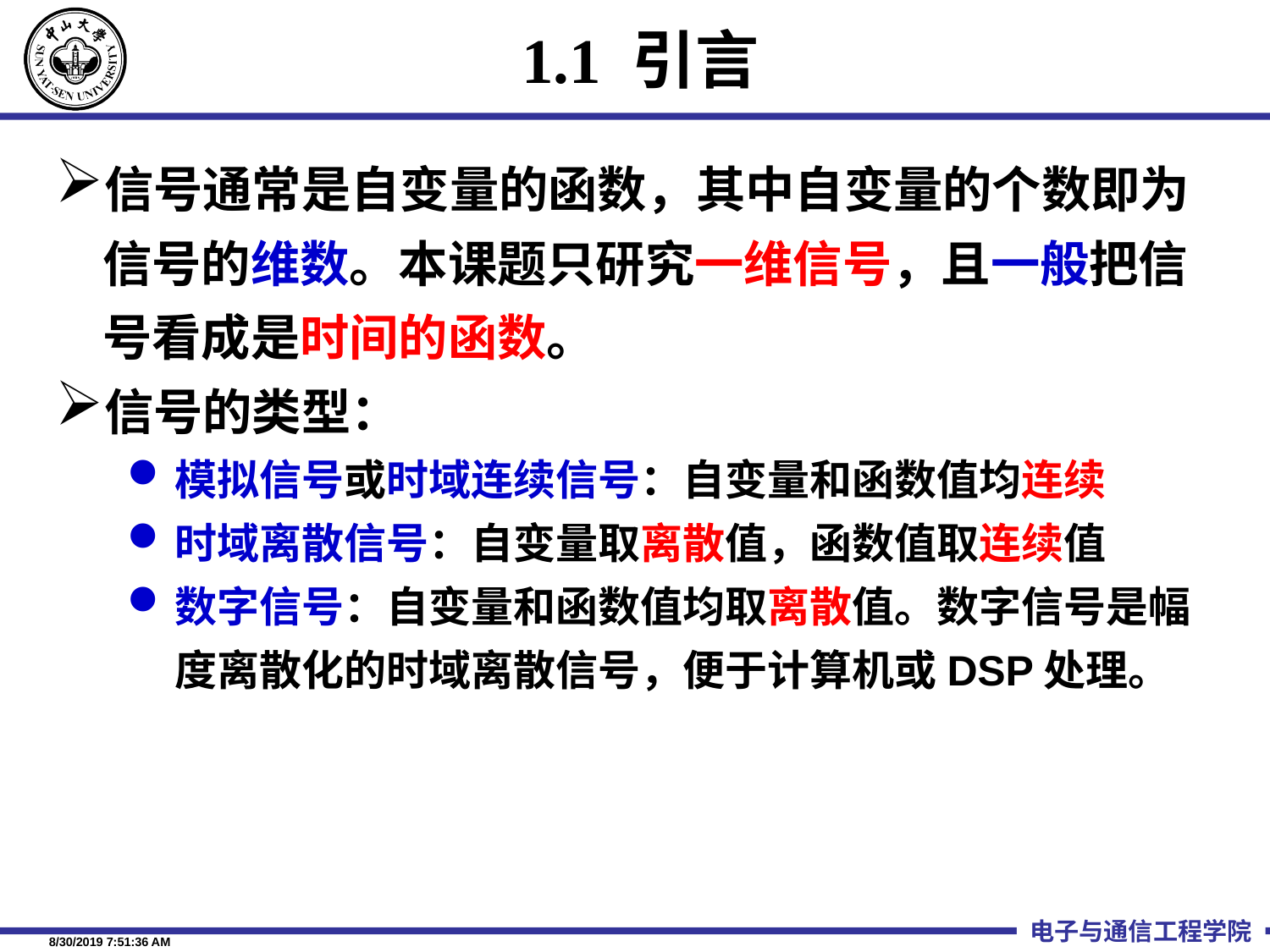

# 1.1 引言
信号通常是自变量的函数，其中自变量的个数即为信号的维数。本课题只研究一维信号，且一般把信号看成是时间的函数。
信号的类型：
模拟信号或时域连续信号：自变量和函数值均连续
时域离散信号：自变量取离散值，函数值取连续值
数字信号：自变量和函数值均取离散值。数字信号是幅度离散化的时域离散信号，便于计算机或DSP处理。